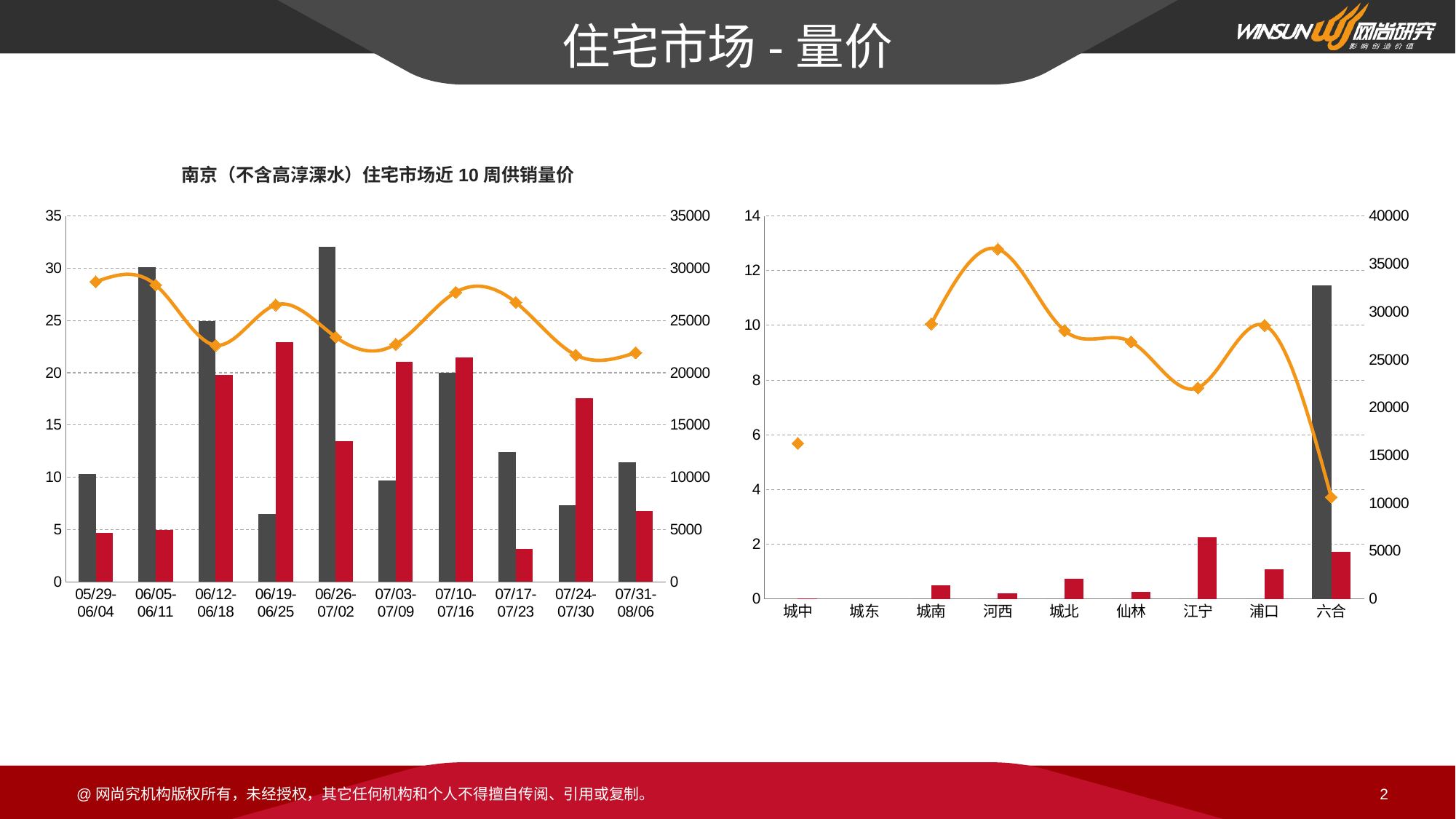

# 住宅市场-量价

南京（不含高淳溧水）住宅市场近10周供销量价

### Chart

| Category | 上市面积（万㎡） | 成交面积（万㎡） | 成交均价（元/㎡） |
|---|---|---|---|
| 05/29-06/04 | 10.34 | 4.64 | 28705.0 |
| 06/05-06/11 | 30.11 | 4.92 | 28401.0 |
| 06/12-06/18 | 24.94 | 19.78 | 22625.0 |
| 06/19-06/25 | 6.49 | 22.9 | 26489.0 |
| 06/26-07/02 | 32.03 | 13.44 | 23413.0 |
| 07/03-07/09 | 9.72 | 21.04 | 22728.0 |
| 07/10-07/16 | 20.02 | 21.48 | 27702.0 |
| 07/17-07/23 | 12.39 | 3.14 | 26735.0 |
| 07/24-07/30 | 7.3 | 17.59 | 21696.0 |
| 07/31-08/06 | 11.45 | 6.74 | 21915.0 |

### Chart

| Category | 上市面积（万㎡） | 成交面积（万㎡） | 成交均价（元/㎡） |
|---|---|---|---|
| 城中 | 0.0 | 0.01 | 16234.0 |
| 城东 | None | None | None |
| 城南 | 0.0 | 0.49 | 28724.0 |
| 河西 | 0.0 | 0.21 | 36541.0 |
| 城北 | 0.0 | 0.73 | 28017.0 |
| 仙林 | 0.0 | 0.25 | 26840.0 |
| 江宁 | 0.0 | 2.24 | 22045.0 |
| 浦口 | 0.0 | 1.09 | 28574.0 |
| 六合 | 11.45 | 1.73 | 10611.0 |
2